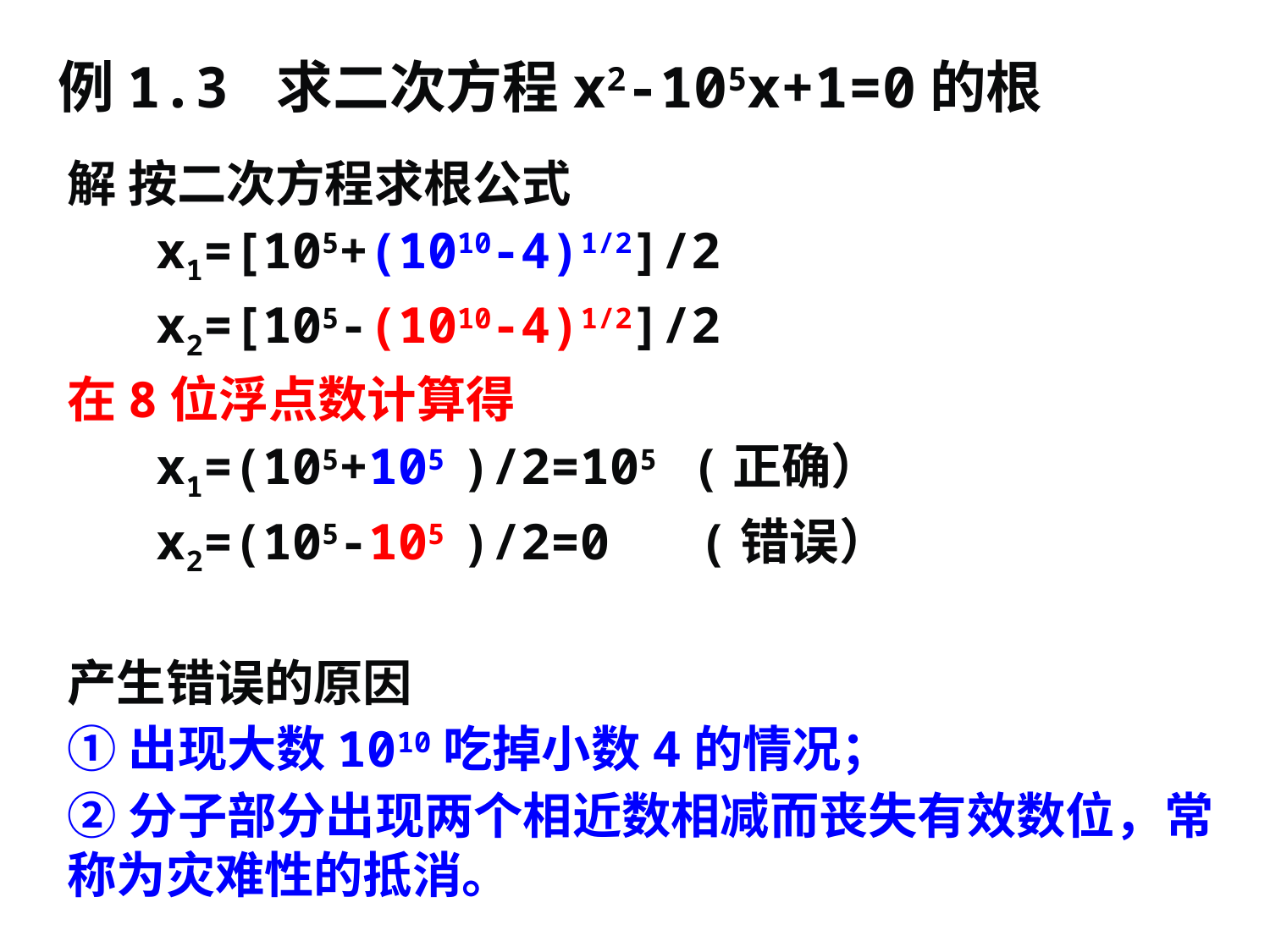

例1.3 求二次方程x2-105x+1=0的根
解 按二次方程求根公式
   x1=[105+(1010-4)1/2]/2
   x2=[105-(1010-4)1/2]/2
在8位浮点数计算得
   x1=(105+105 )/2=105  (正确）
   x2=(105-105 )/2=0   (错误）

产生错误的原因
①出现大数1010吃掉小数4的情况；
②分子部分出现两个相近数相减而丧失有效数位，常称为灾难性的抵消。